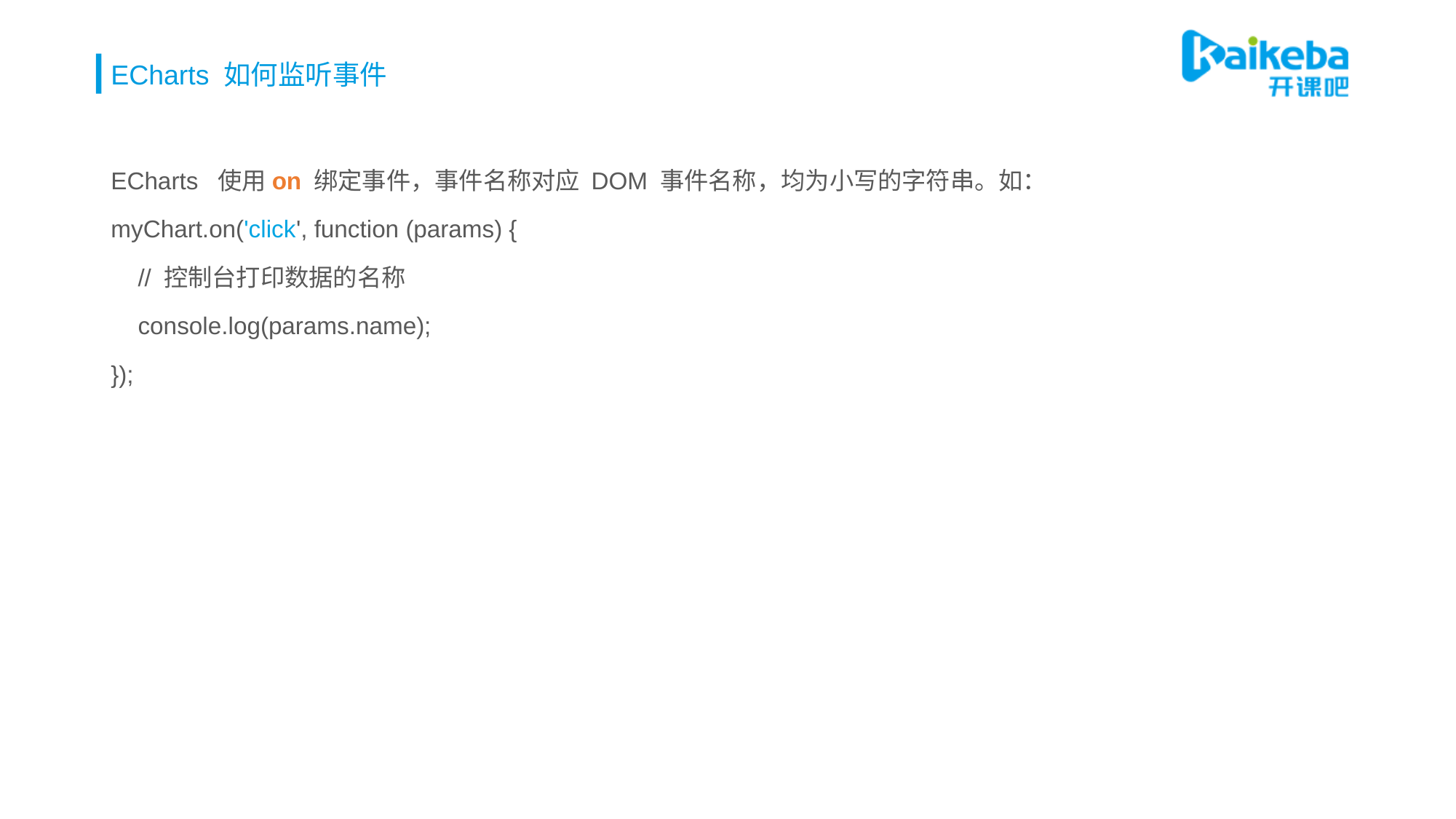

# ECharts 如何监听事件
ECharts  使用on 绑定事件，事件名称对应 DOM 事件名称，均为小写的字符串。如：
myChart.on('click', function (params) {
    // 控制台打印数据的名称
    console.log(params.name);
});